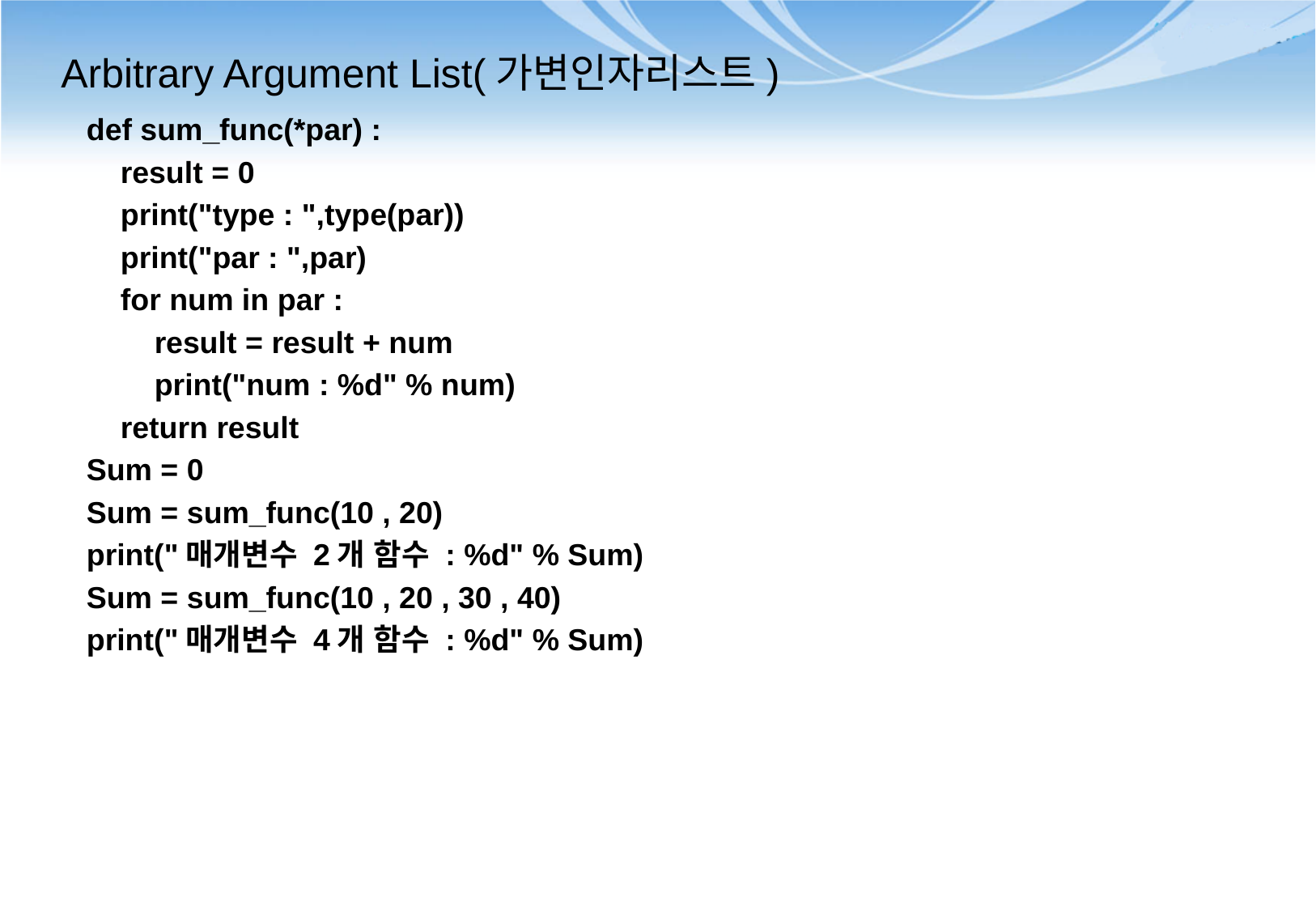

# Arbitrary Argument List(가변인자리스트)
def sum_func(*par) :
    result = 0
    print("type : ",type(par))
    print("par : ",par)
    for num in par :
        result = result + num
        print("num : %d" % num)
    return result
Sum = 0
Sum = sum_func(10 , 20)
print("매개변수 2개 함수 : %d" % Sum)
Sum = sum_func(10 , 20 , 30 , 40)
print("매개변수 4개 함수 : %d" % Sum)